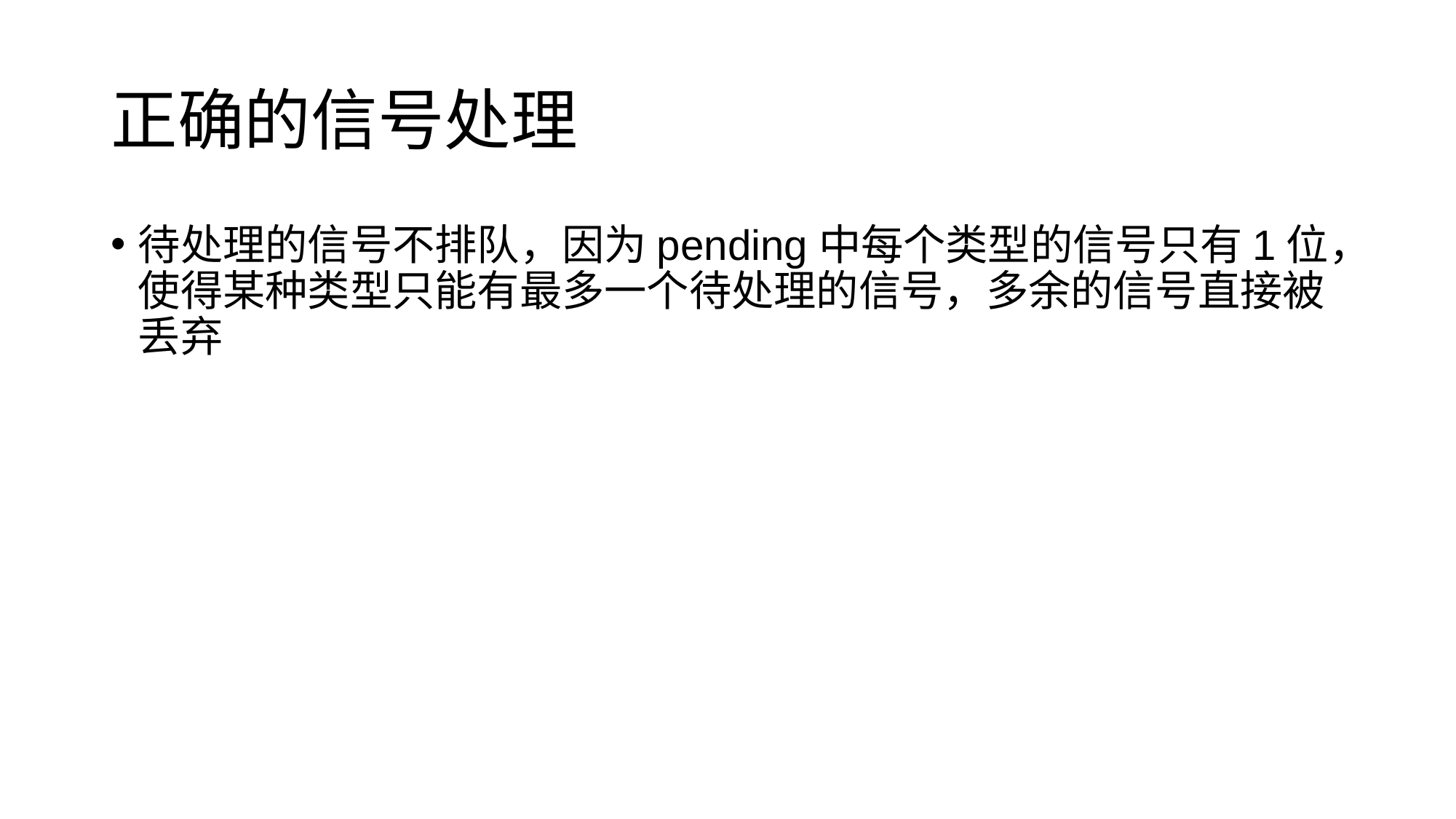

# 正确的信号处理
待处理的信号不排队，因为pending中每个类型的信号只有1位，使得某种类型只能有最多一个待处理的信号，多余的信号直接被丢弃